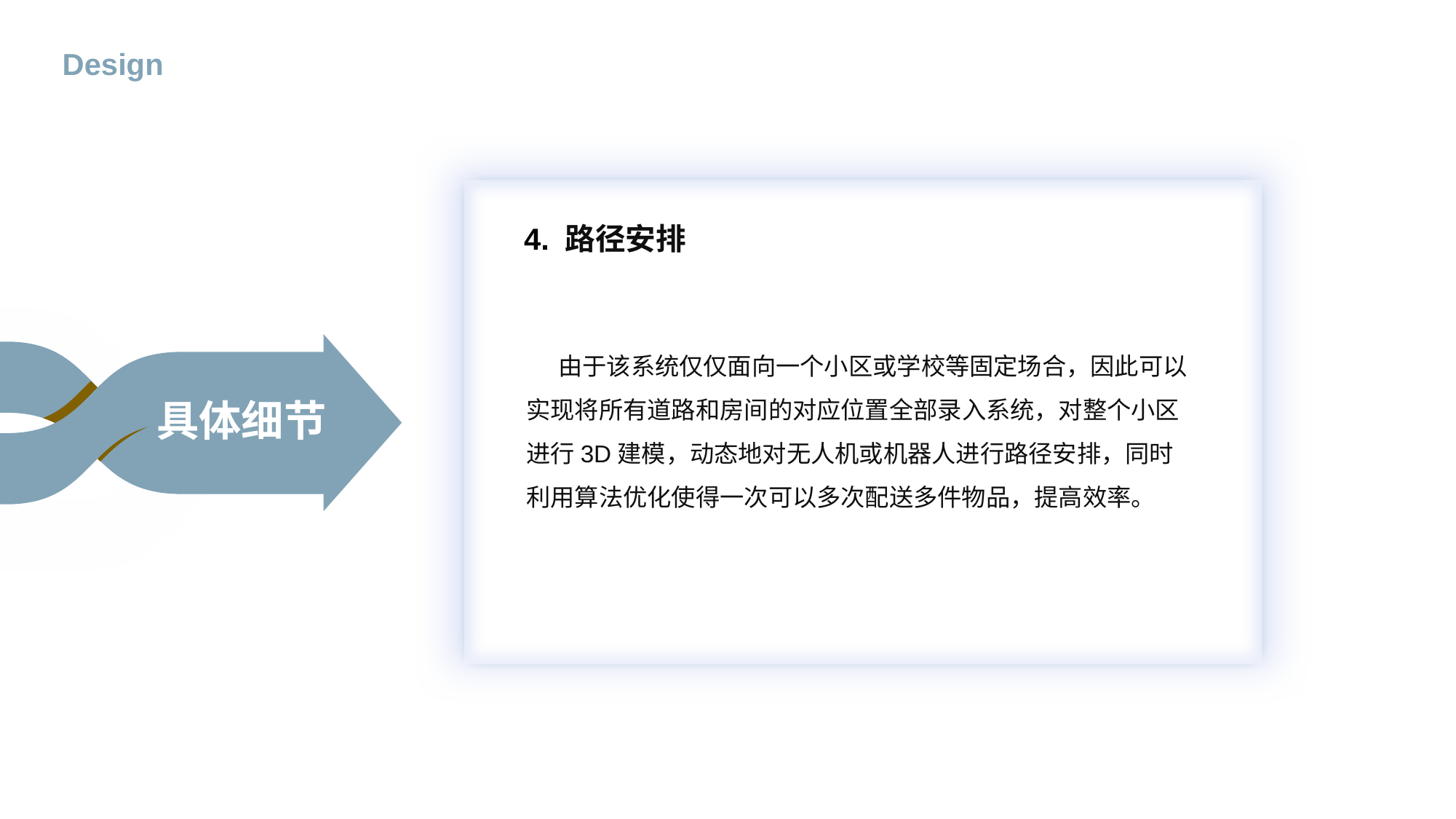

Design

4. 路径安排

具体细节
由于该系统仅仅面向一个小区或学校等固定场合，因此可以实现将所有道路和房间的对应位置全部录入系统，对整个小区进行3D建模，动态地对无人机或机器人进行路径安排，同时利用算法优化使得一次可以多次配送多件物品，提高效率。